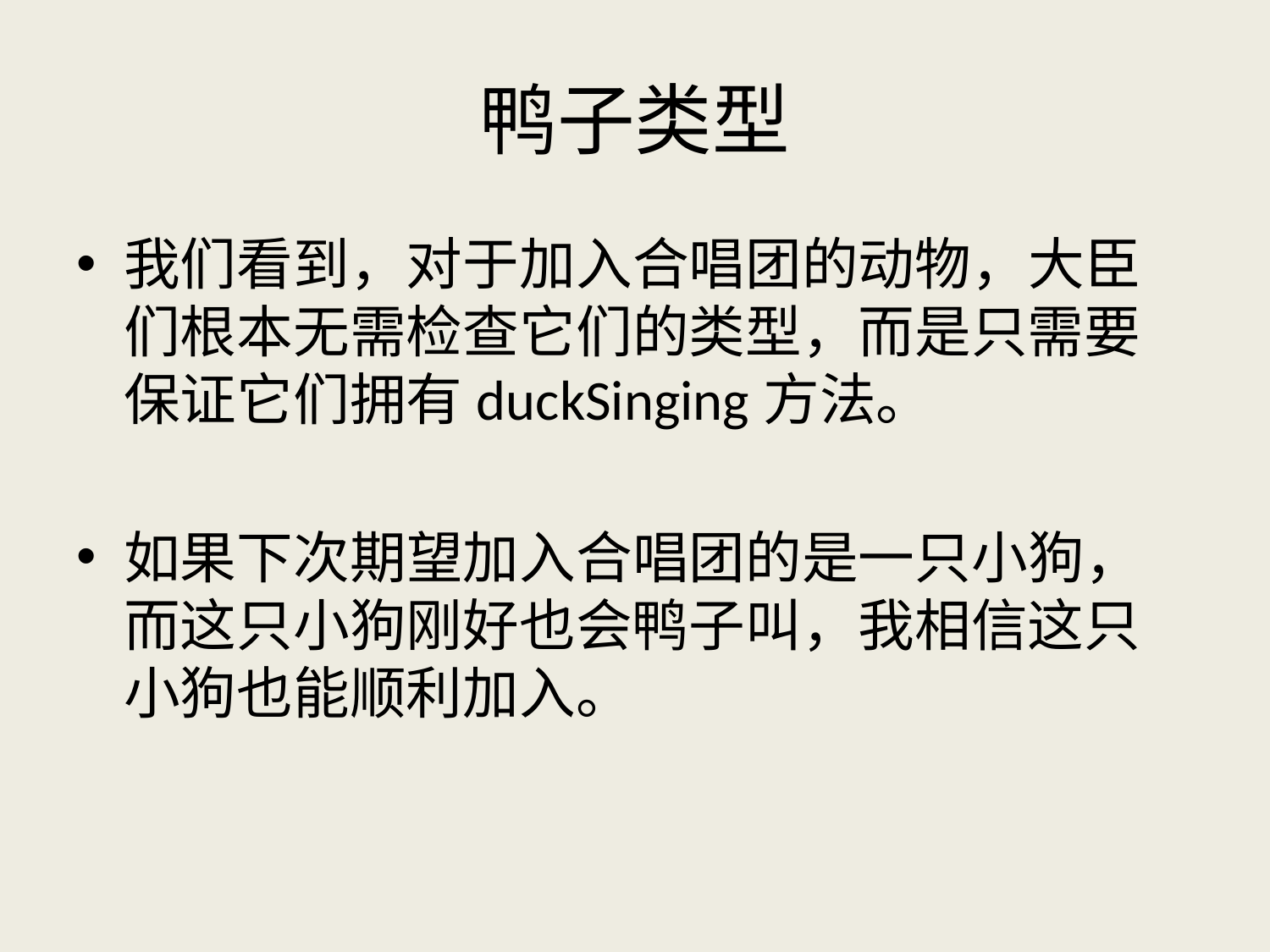

# 鸭子类型
我们看到，对于加入合唱团的动物，大臣们根本无需检查它们的类型，而是只需要保证它们拥有duckSinging方法。

如果下次期望加入合唱团的是一只小狗，而这只小狗刚好也会鸭子叫，我相信这只小狗也能顺利加入。